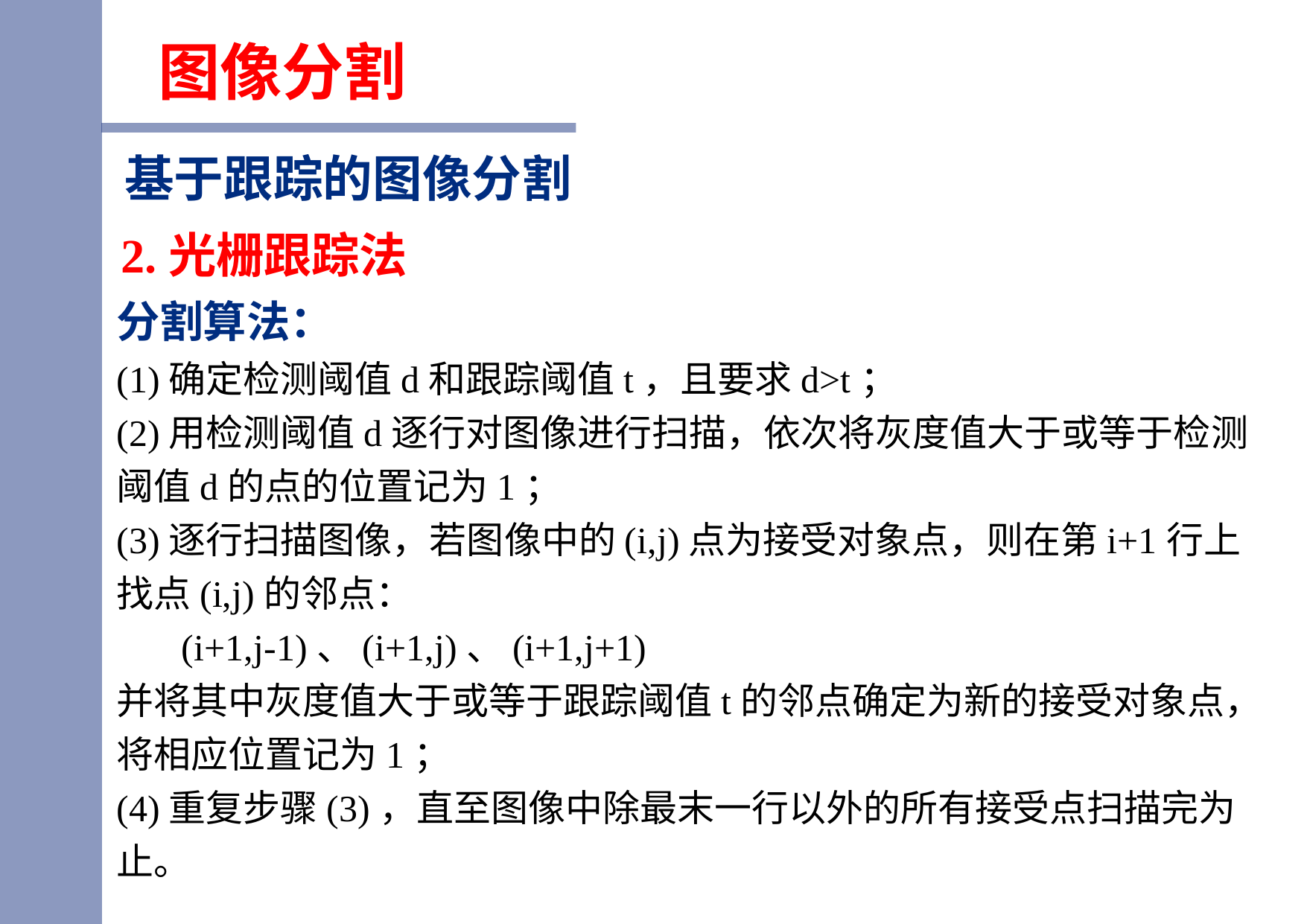

图像分割
基于跟踪的图像分割
2.光栅跟踪法
分割算法：
(1)确定检测阈值d和跟踪阈值t，且要求d>t；
(2)用检测阈值d逐行对图像进行扫描，依次将灰度值大于或等于检测阈值d的点的位置记为1；
(3)逐行扫描图像，若图像中的(i,j)点为接受对象点，则在第i+1行上找点(i,j)的邻点：
       (i+1,j-1)、(i+1,j)、(i+1,j+1)
并将其中灰度值大于或等于跟踪阈值t的邻点确定为新的接受对象点，将相应位置记为1；
(4)重复步骤(3)，直至图像中除最末一行以外的所有接受点扫描完为止。